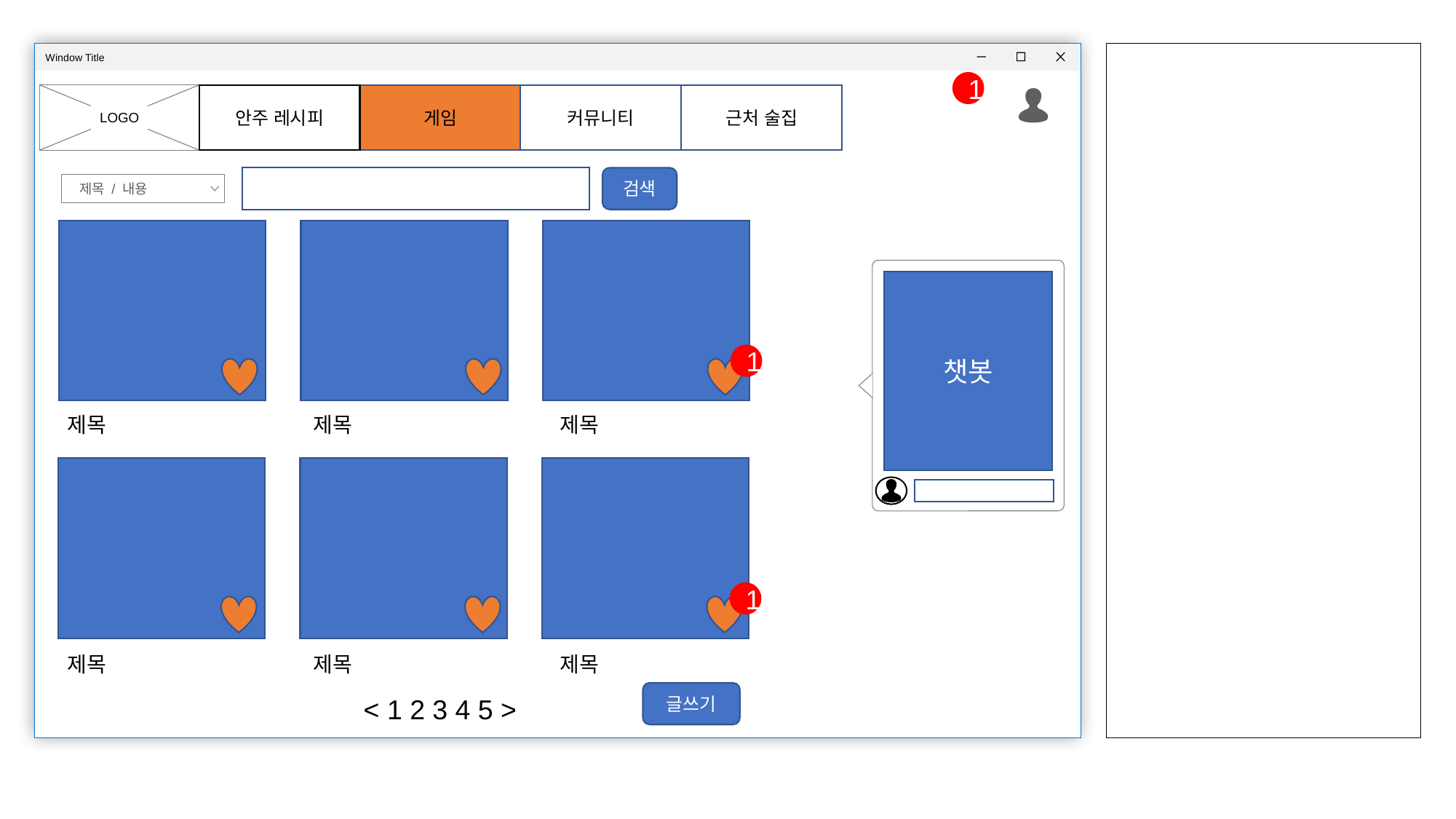

1

LOGO
안주 레시피
게임
커뮤니티
근처 술집

검색
 제목 / 내용

챗봇

1

제목
제목
제목

1

제목
제목
제목
글쓰기
< 1 2 3 4 5 >